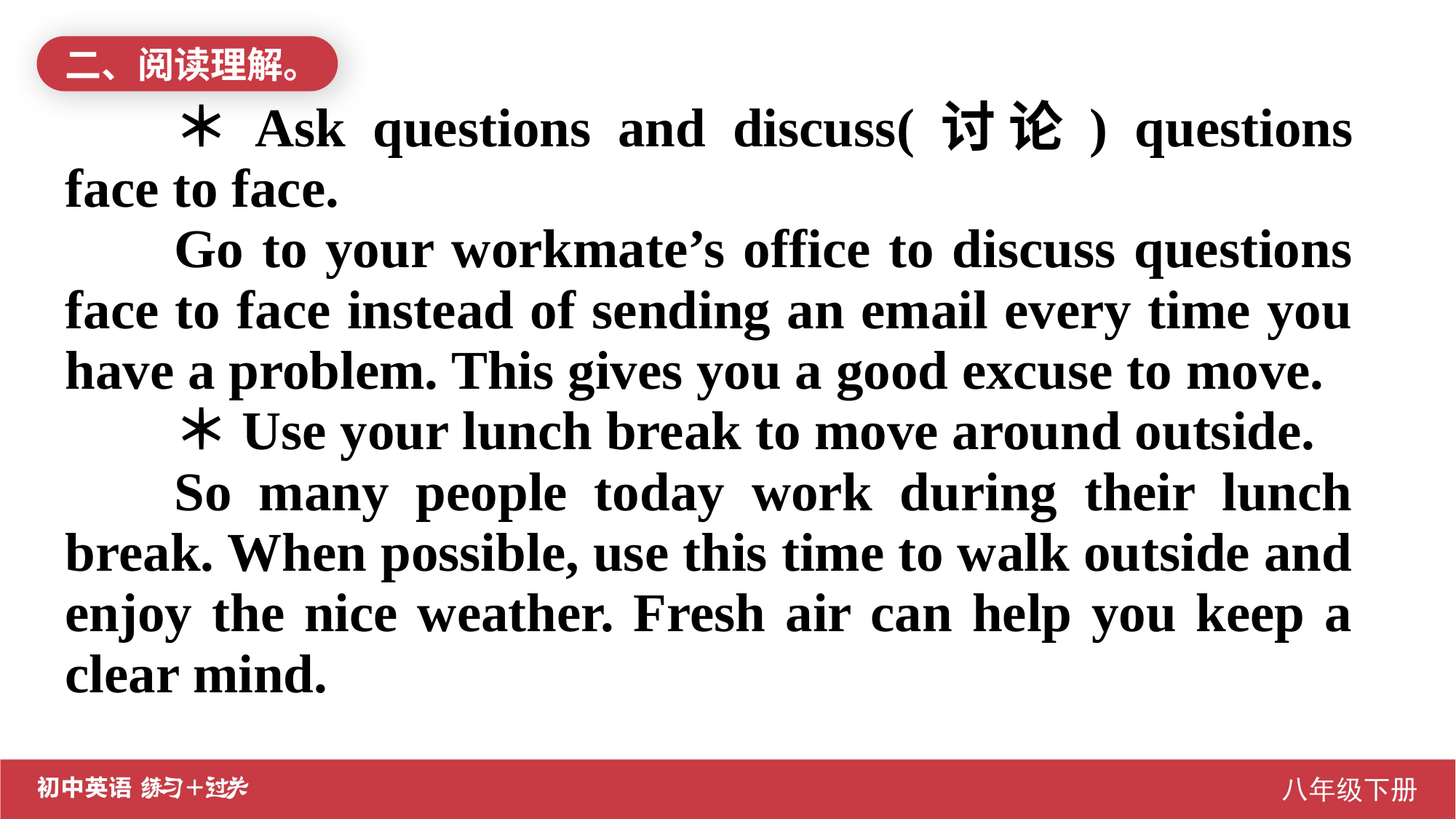

二、阅读理解。
＊Ask questions and discuss(讨论) questions face to face.
Go to your workmate’s office to discuss questions face to face instead of sending an email every time you have a problem. This gives you a good excuse to move.
＊Use your lunch break to move around outside.
So many people today work during their lunch break. When possible, use this time to walk outside and enjoy the nice weather. Fresh air can help you keep a clear mind.